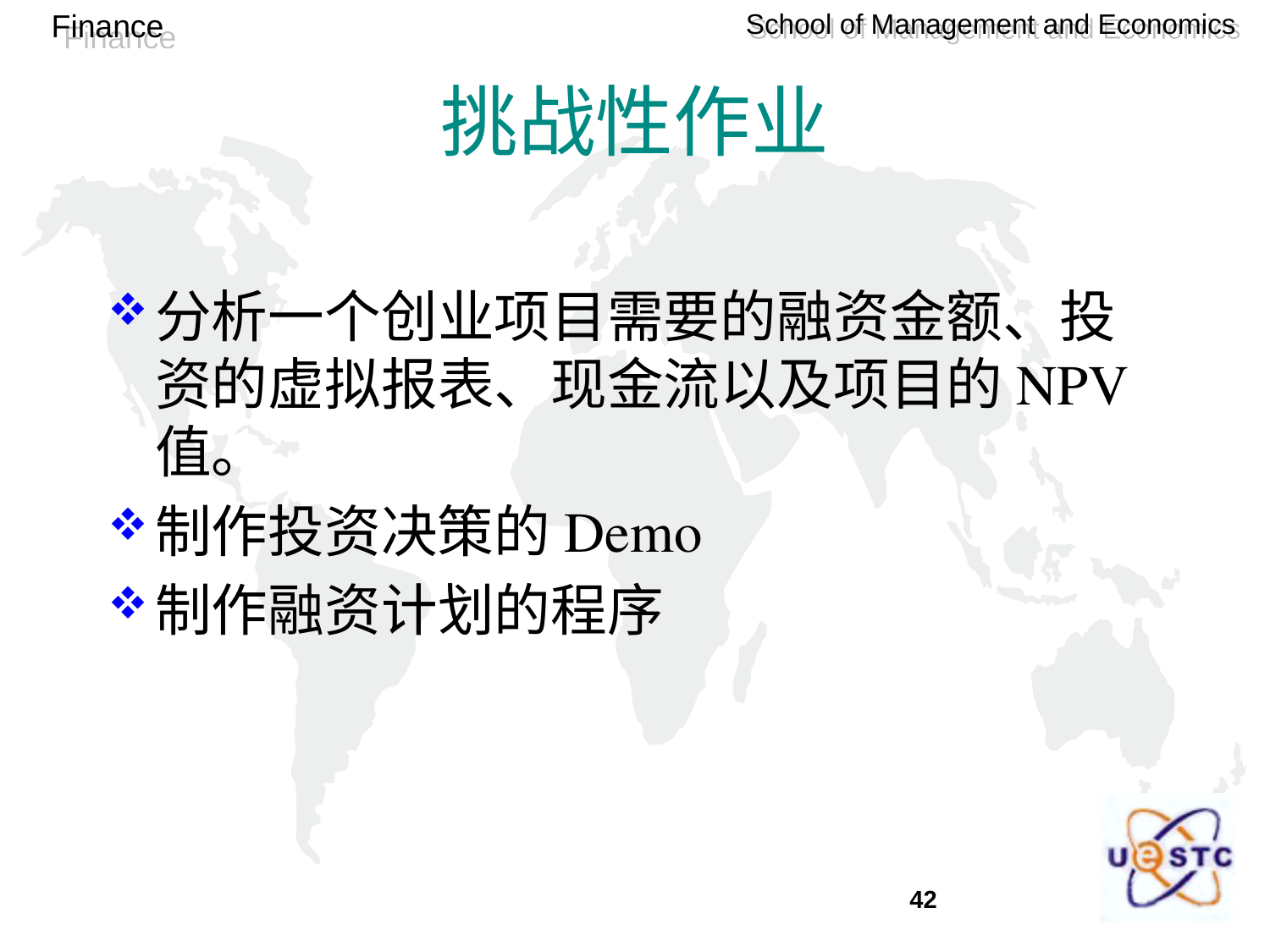

# 挑战性作业
分析一个创业项目需要的融资金额、投资的虚拟报表、现金流以及项目的NPV值。
制作投资决策的Demo
制作融资计划的程序